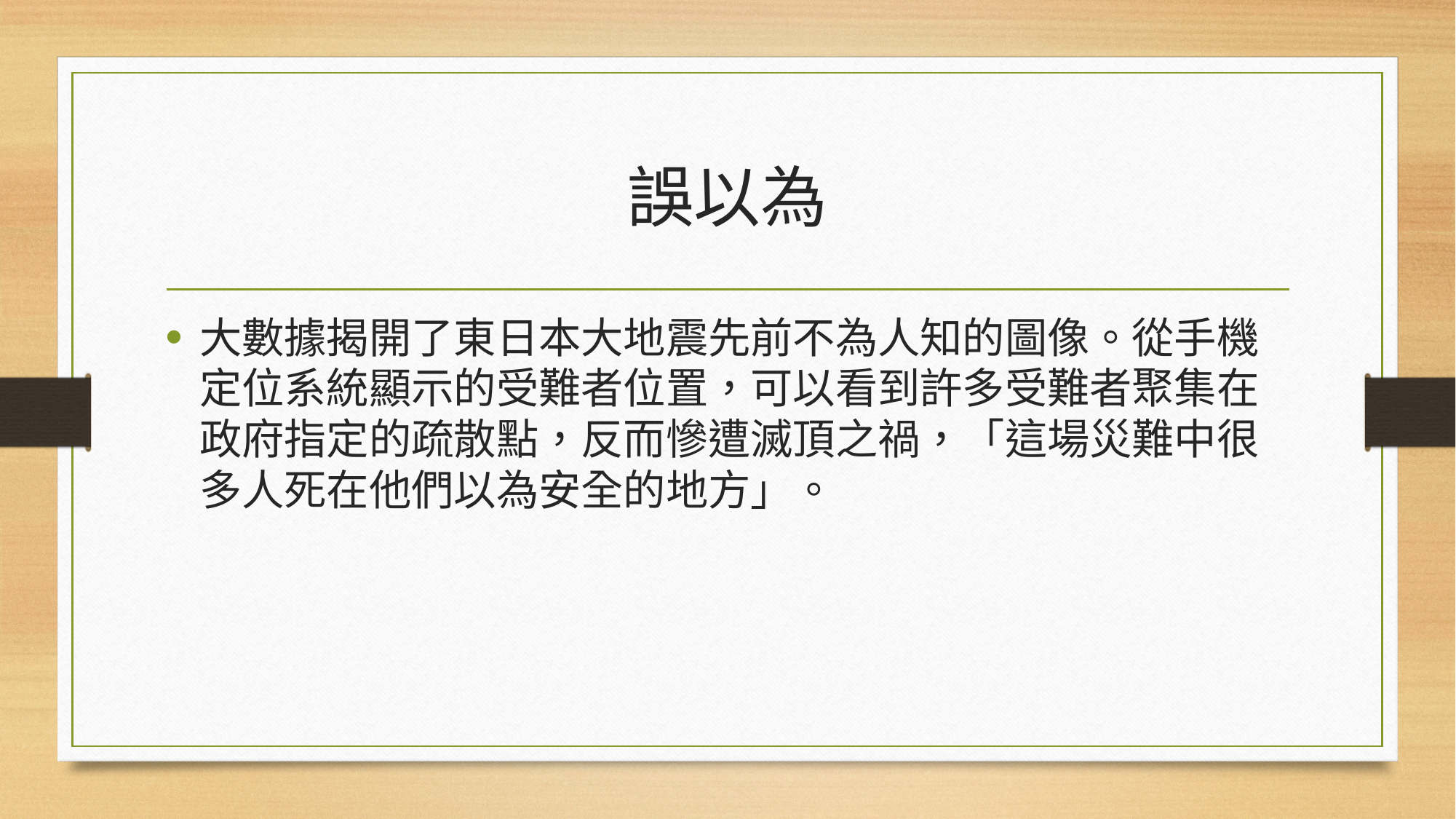

# 誤以為
大數據揭開了東日本大地震先前不為人知的圖像。從手機定位系統顯示的受難者位置，可以看到許多受難者聚集在政府指定的疏散點，反而慘遭滅頂之禍，「這場災難中很多人死在他們以為安全的地方」。